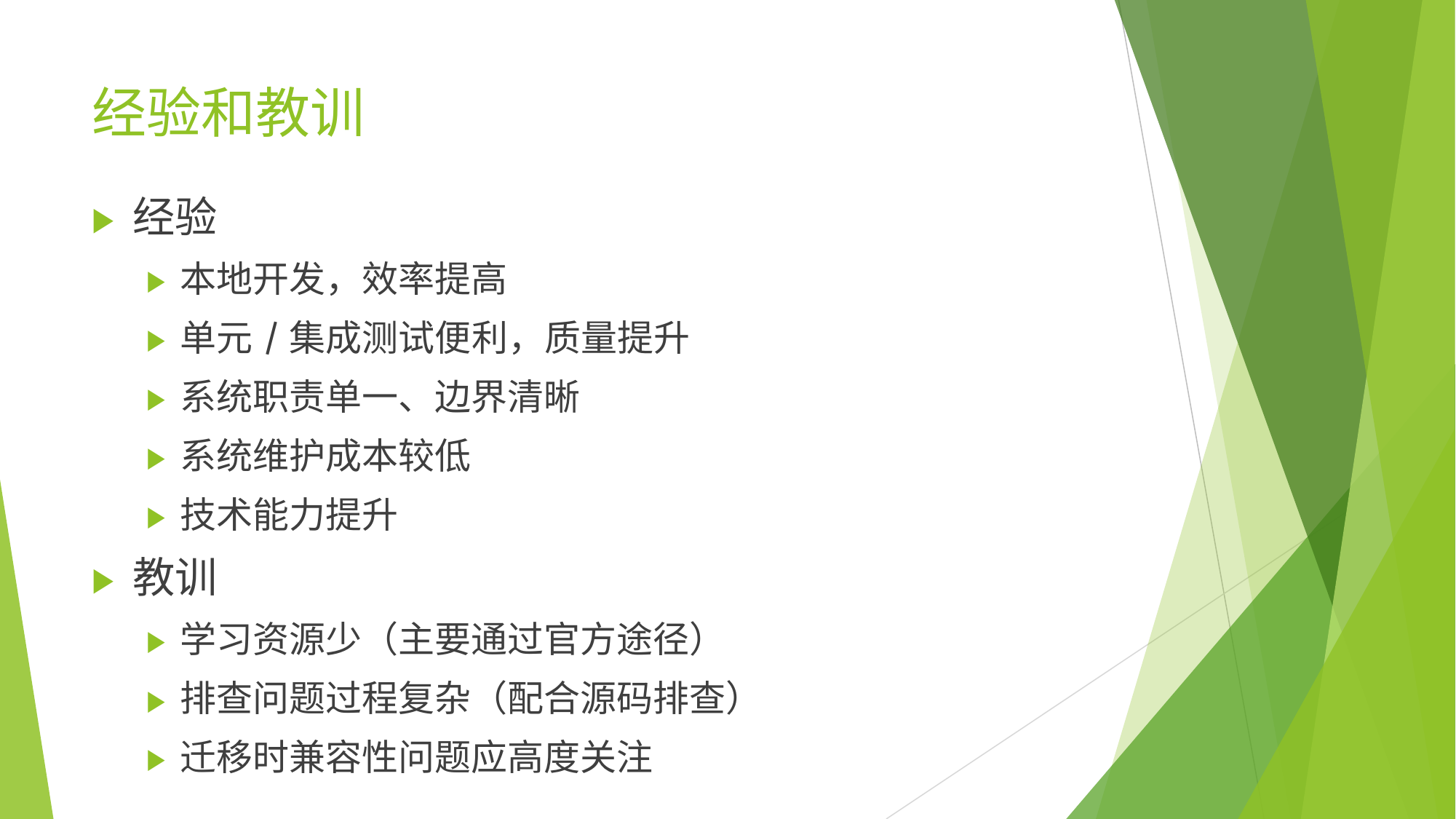

# 经验和教训
经验
本地开发，效率提高
单元/集成测试便利，质量提升
系统职责单一、边界清晰
系统维护成本较低
技术能力提升
教训
学习资源少（主要通过官方途径）
排查问题过程复杂（配合源码排查）
迁移时兼容性问题应高度关注